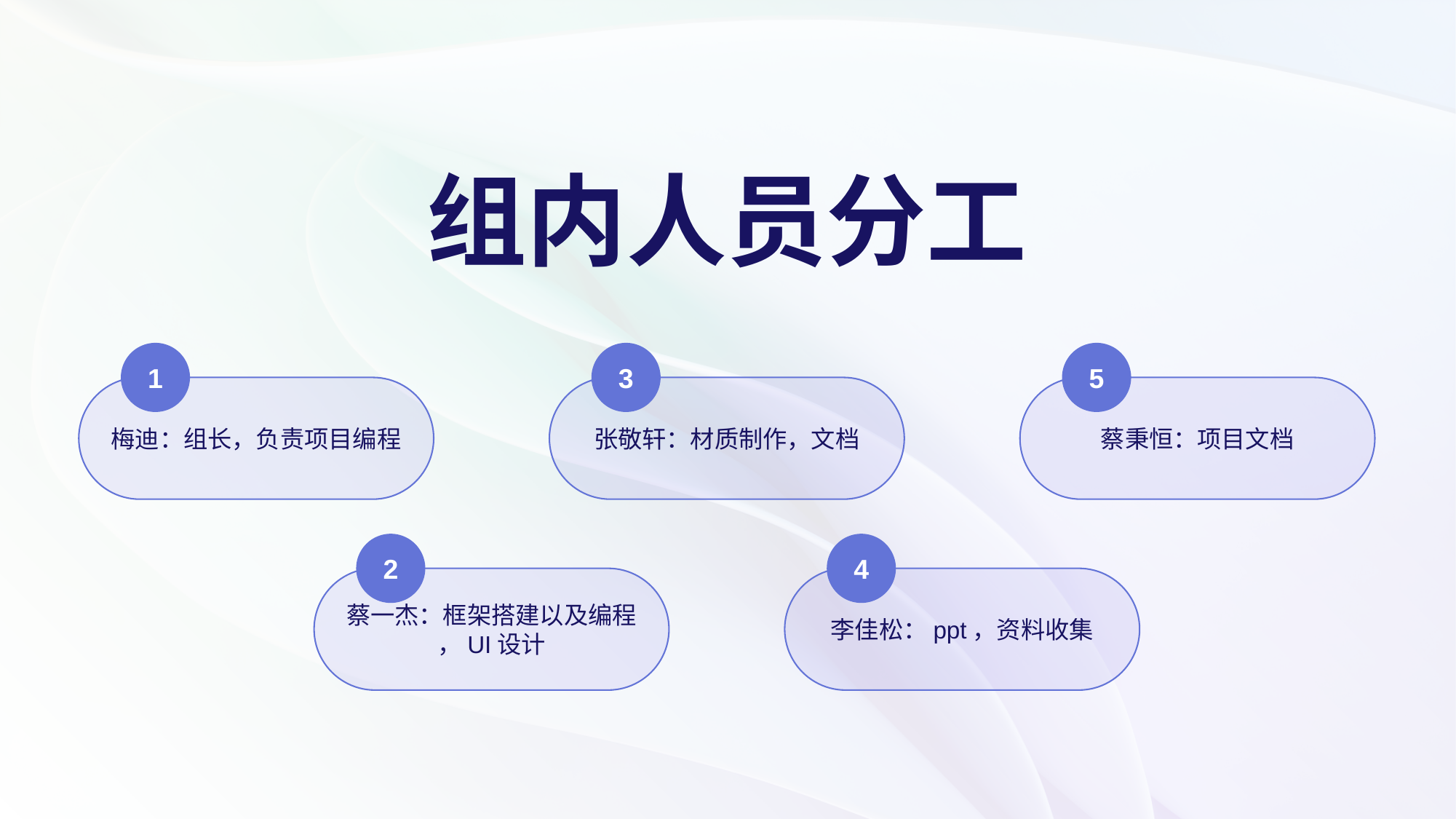

组内人员分工
1
梅迪：组长，负责项目编程
3
张敬轩：材质制作，文档
5
蔡秉恒：项目文档
2
蔡一杰：框架搭建以及编程
，UI设计
4
李佳松：ppt，资料收集